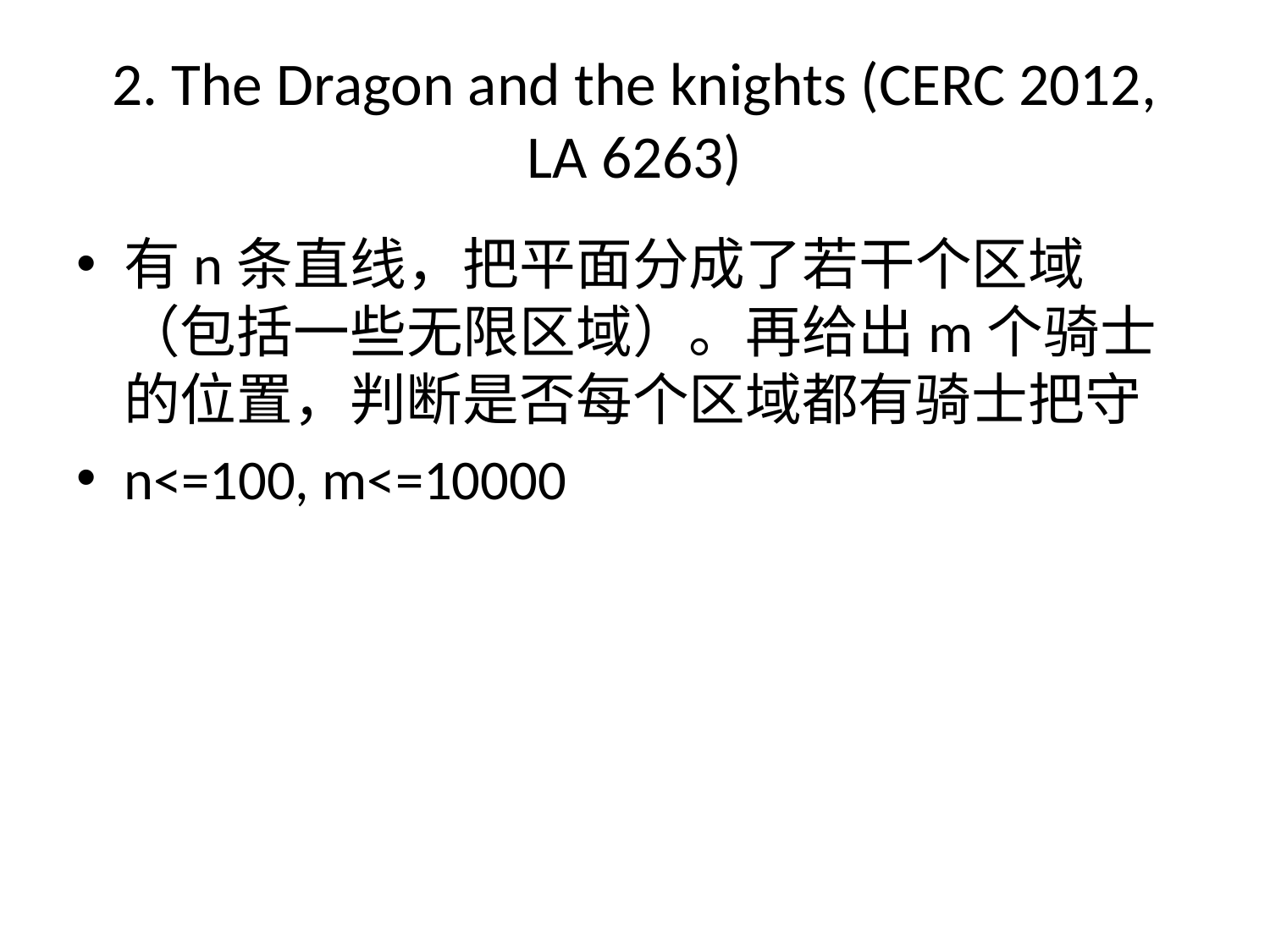

# 2. The Dragon and the knights (CERC 2012, LA 6263)
有n条直线，把平面分成了若干个区域（包括一些无限区域）。再给出m个骑士的位置，判断是否每个区域都有骑士把守
n<=100, m<=10000